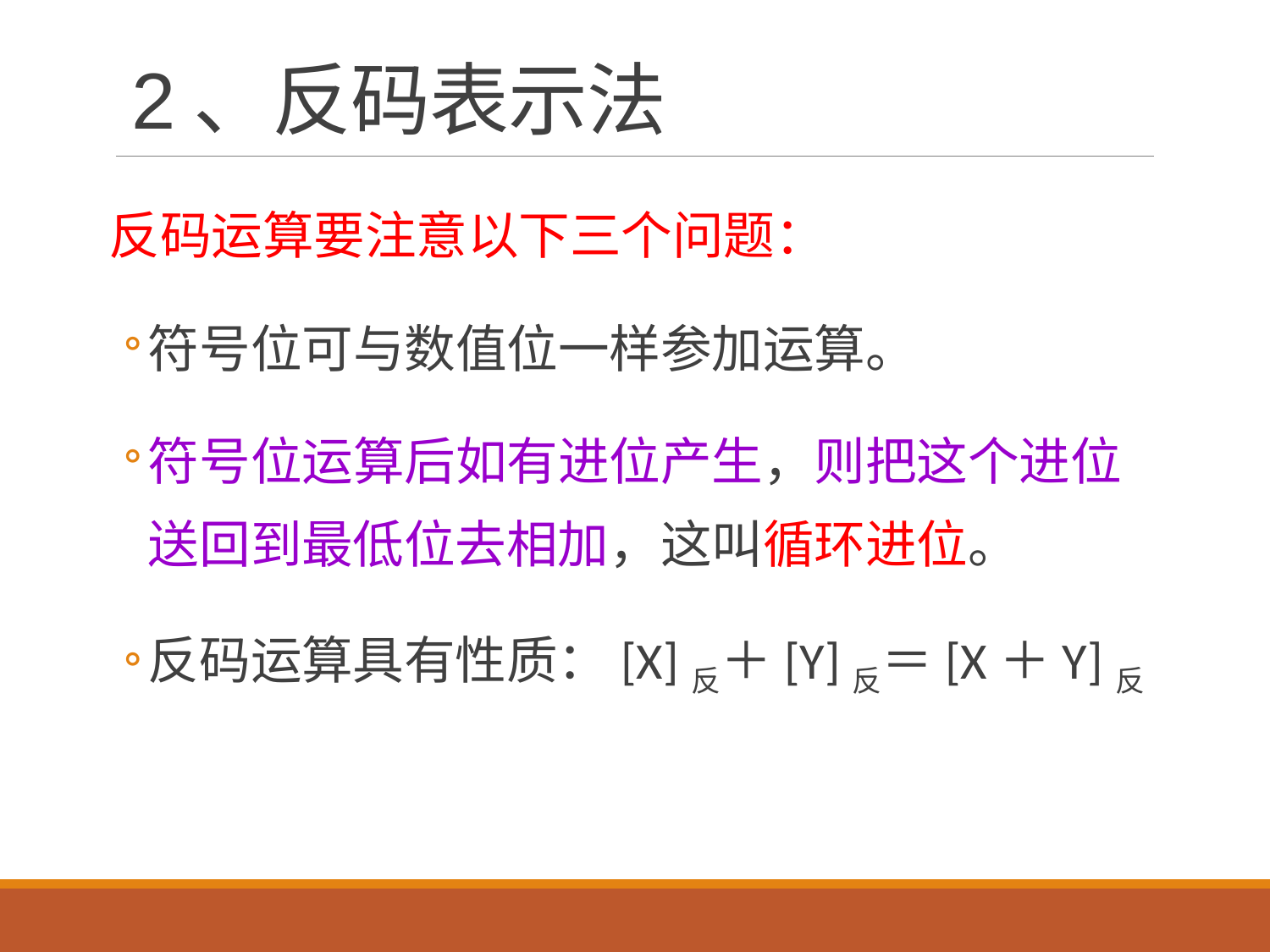

# 2、反码表示法
反码运算要注意以下三个问题：
符号位可与数值位一样参加运算。
符号位运算后如有进位产生，则把这个进位送回到最低位去相加，这叫循环进位。
反码运算具有性质：[X]反＋[Y]反＝[X＋Y]反